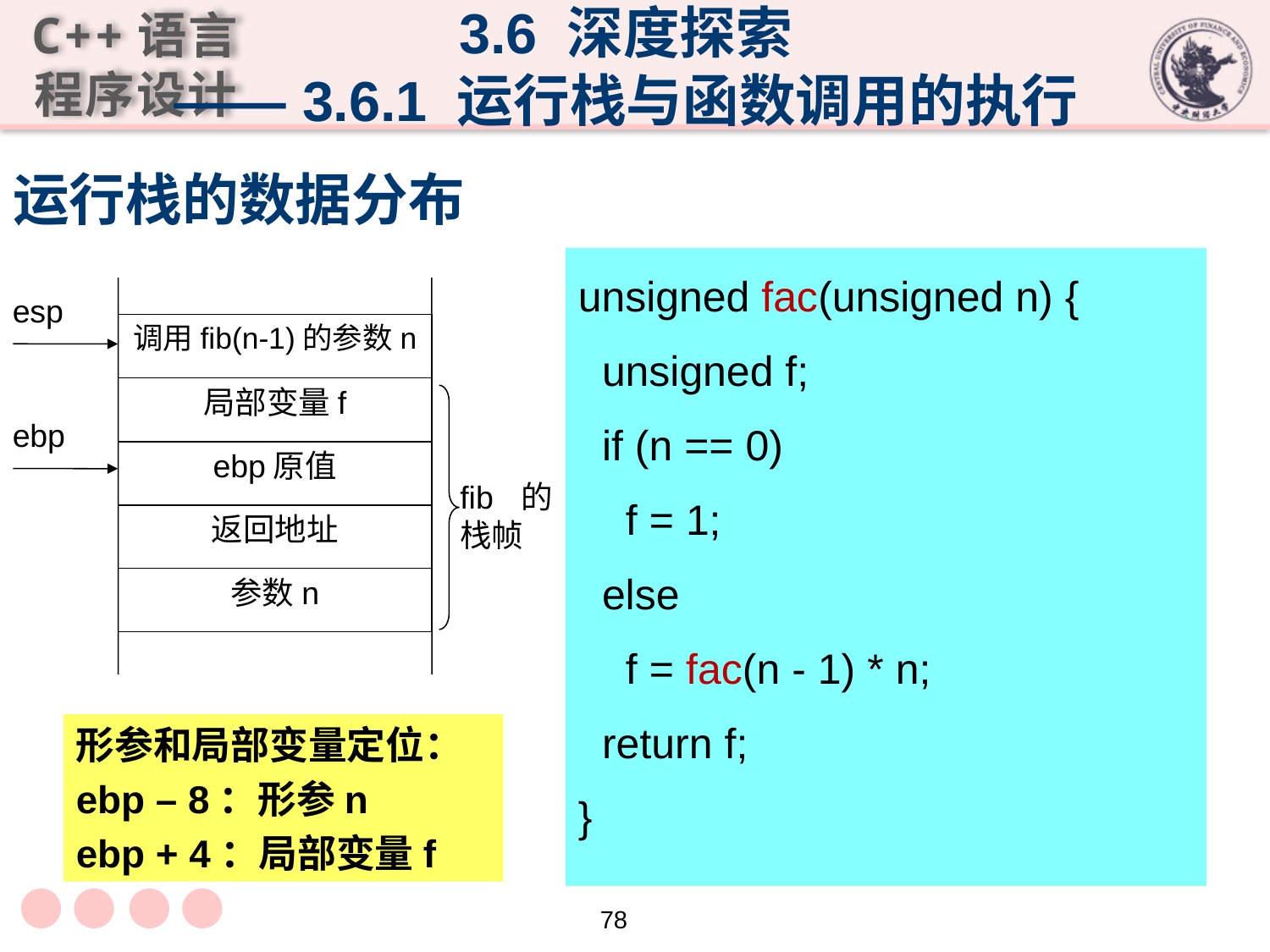

3.6 深度探索
—— 3.6.1 运行栈与函数调用的执行
# 运行栈的数据分布
unsigned fac(unsigned n) {
  unsigned f;
  if (n == 0)
    f = 1;
  else
    f = fac(n - 1) * n;
  return f;
}

esp
调用fib(n-1)的参数n
局部变量f

ebp
ebp原值
fib的栈帧
返回地址
参数n
形参和局部变量定位：
ebp – 8：形参n
ebp + 4：局部变量f
78